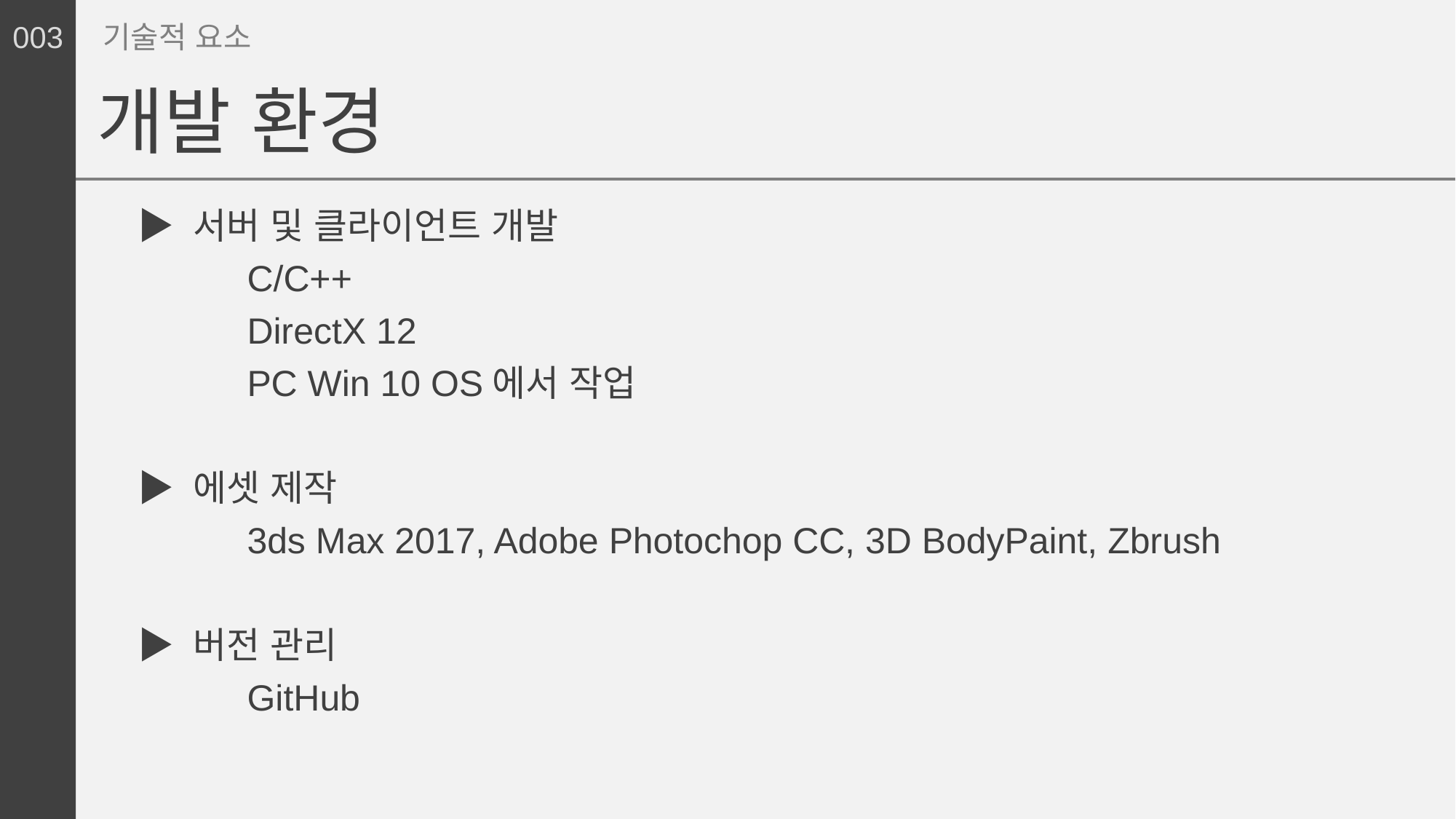

003
기술적 요소
개발 환경
▶ 서버 및 클라이언트 개발
	C/C++
	DirectX 12
	PC Win 10 OS에서 작업

▶ 에셋 제작
	3ds Max 2017, Adobe Photochop CC, 3D BodyPaint, Zbrush

▶ 버전 관리
	GitHub